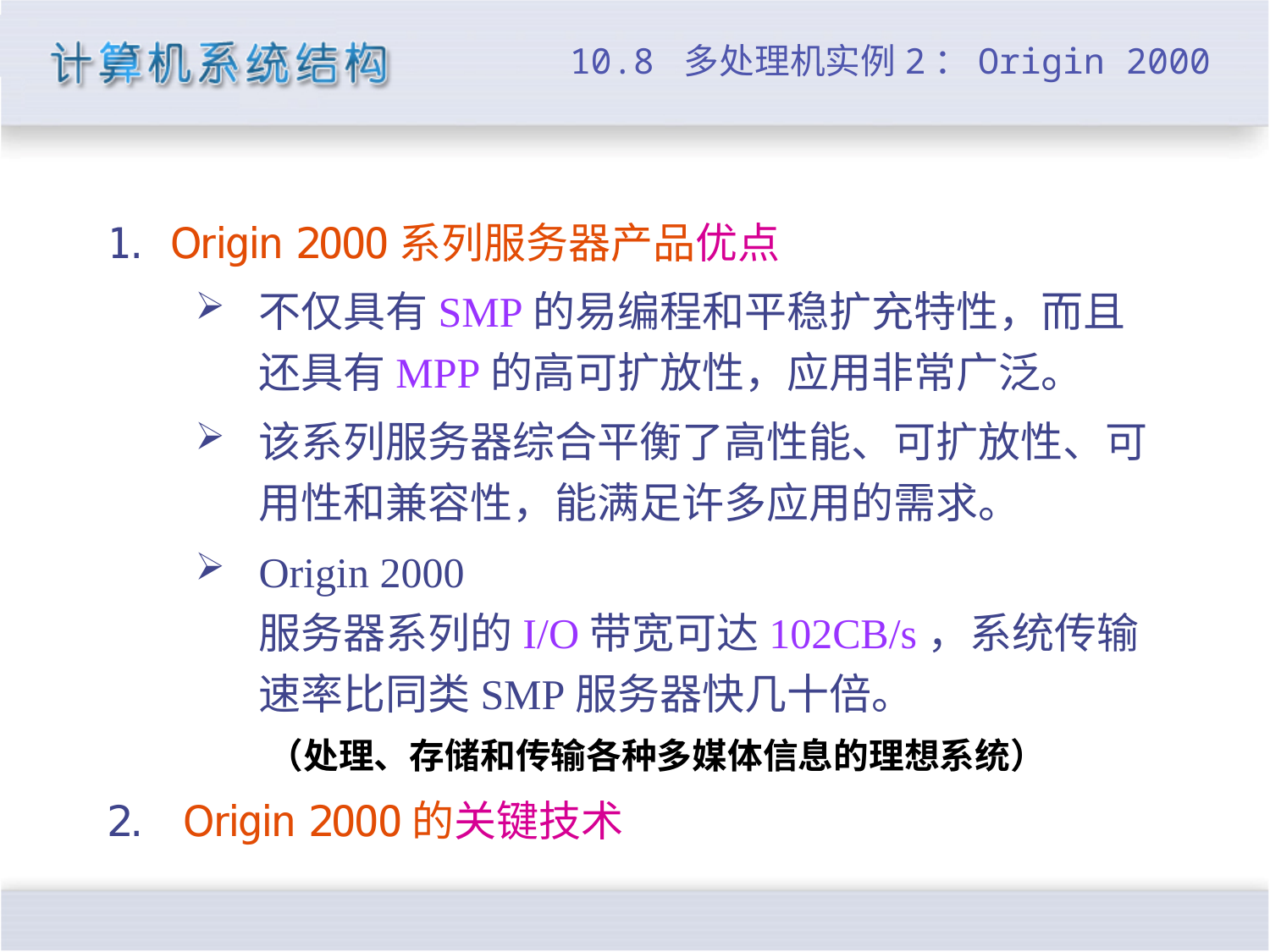

# 10.8 多处理机实例2：Origin 2000
Origin 2000系列服务器产品优点
不仅具有SMP的易编程和平稳扩充特性，而且还具有MPP的高可扩放性，应用非常广泛。
该系列服务器综合平衡了高性能、可扩放性、可用性和兼容性，能满足许多应用的需求。
Origin 2000 服务器系列的I/O带宽可达102CB/s，系统传输速率比同类SMP服务器快几十倍。
        （处理、存储和传输各种多媒体信息的理想系统）
 Origin 2000的关键技术